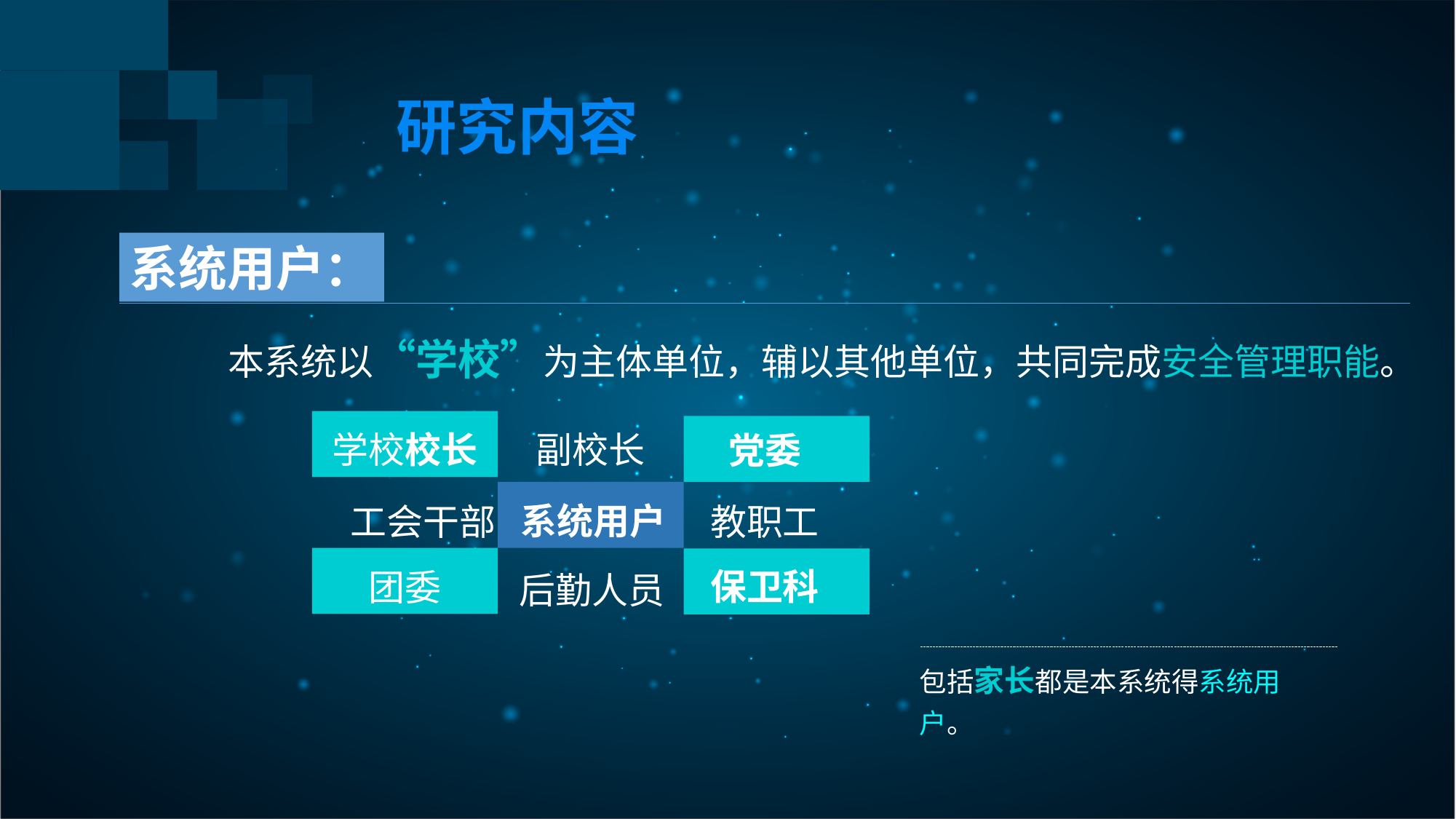

研究内容

系统用户：
本系统以“学校”为主体单位，辅以其他单位，共同完成安全管理职能。

学校校长

党委
副校长

系统用户
工会干部
教职工

团委

保卫科
后勤人员
包括家长都是本系统得系统用户。